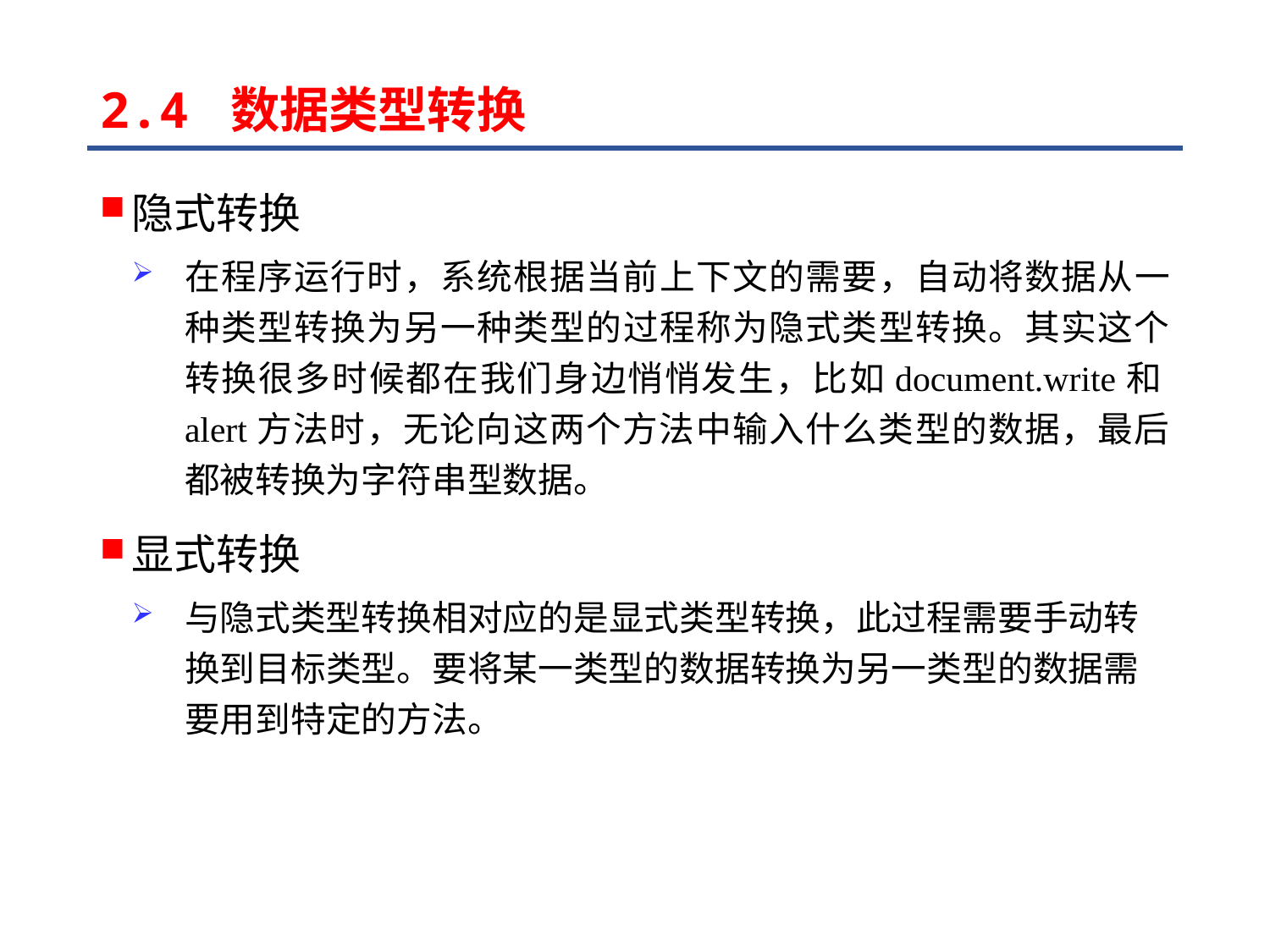

# 2.4 数据类型转换
隐式转换
在程序运行时，系统根据当前上下文的需要，自动将数据从一种类型转换为另一种类型的过程称为隐式类型转换。其实这个转换很多时候都在我们身边悄悄发生，比如document.write和alert方法时，无论向这两个方法中输入什么类型的数据，最后都被转换为字符串型数据。
显式转换
与隐式类型转换相对应的是显式类型转换，此过程需要手动转换到目标类型。要将某一类型的数据转换为另一类型的数据需要用到特定的方法。